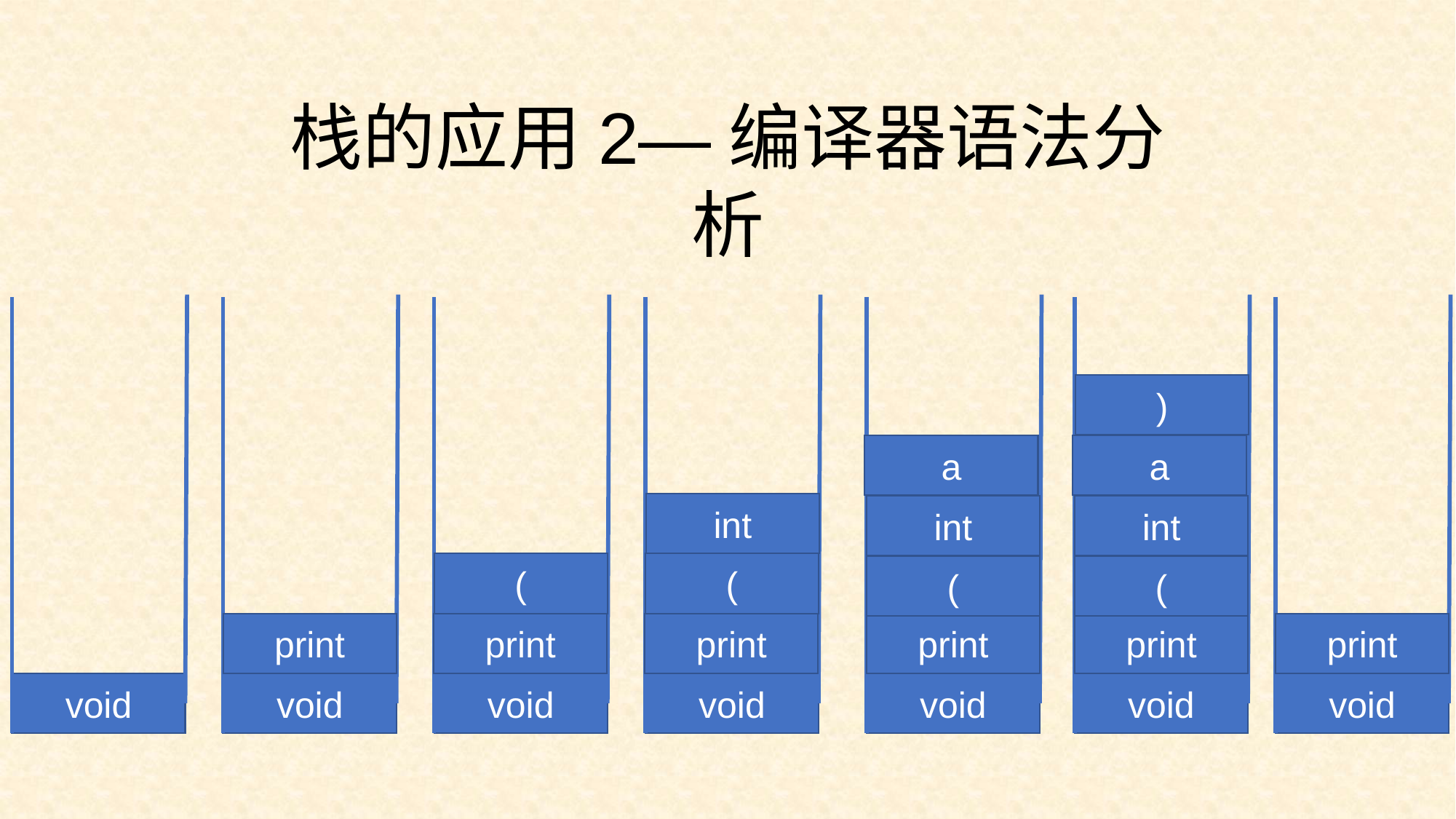

栈的应用2—编译器语法分析
)
a
a
int
int
int
(
(
(
(
print
print
print
print
print
print
void
void
void
void
void
void
void